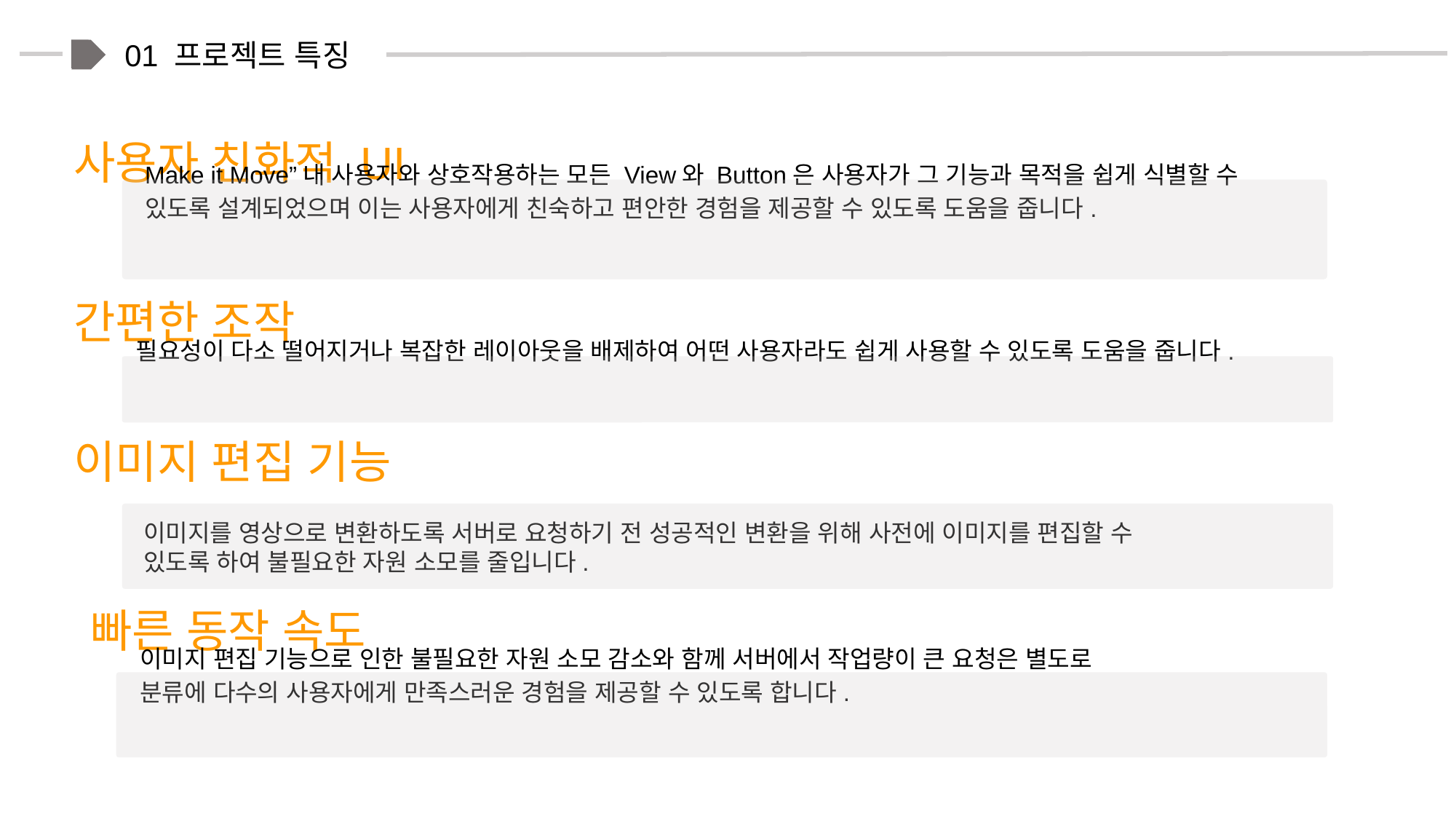

01 프로젝트 특징

사용자 친화적 UI
Make it Move”내 사용자와 상호작용하는 모든 View와 Button은 사용자가 그 기능과 목적을 쉽게 식별할 수 있도록 설계되었으며 이는 사용자에게 친숙하고 편안한 경험을 제공할 수 있도록 도움을 줍니다.

간편한 조작
필요성이 다소 떨어지거나 복잡한 레이아웃을 배제하여 어떤 사용자라도 쉽게 사용할 수 있도록 도움을 줍니다.

이미지 편집 기능

이미지를 영상으로 변환하도록 서버로 요청하기 전 성공적인 변환을 위해 사전에 이미지를 편집할 수 있도록 하여 불필요한 자원 소모를 줄입니다.
빠른 동작 속도
이미지 편집 기능으로 인한 불필요한 자원 소모 감소와 함께 서버에서 작업량이 큰 요청은 별도로 분류에 다수의 사용자에게 만족스러운 경험을 제공할 수 있도록 합니다.